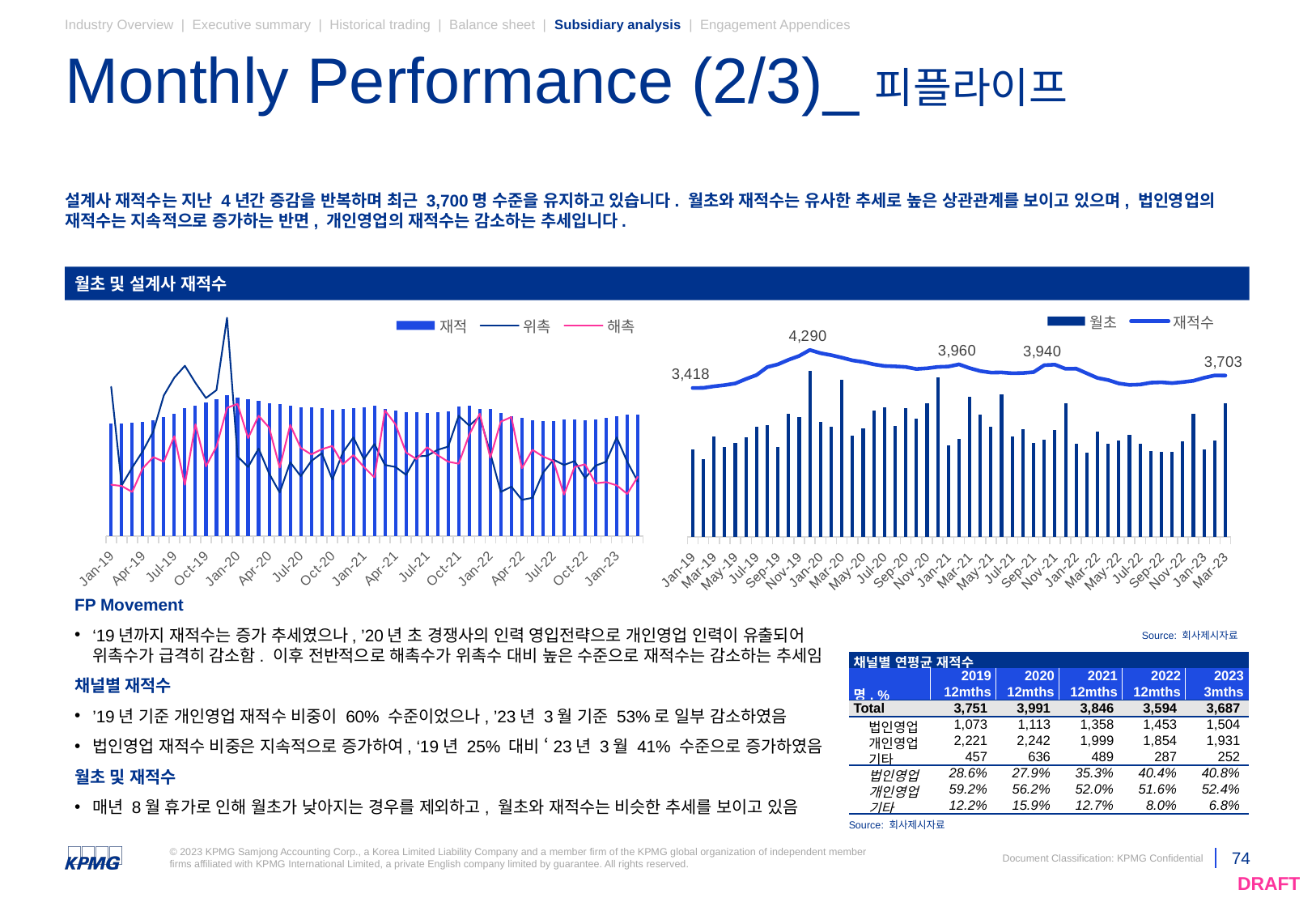

Industry Overview  |  Executive summary  |  Historical trading  |  Balance sheet  |  Subsidiary analysis  |  Engagement Appendices
# Monthly Performance (2/3)_피플라이프
설계사 재적수는 지난 4년간 증감을 반복하며 최근 3,700명 수준을 유지하고 있습니다. 월초와 재적수는 유사한 추세로 높은 상관관계를 보이고 있으며, 법인영업의 재적수는 지속적으로 증가하는 반면, 개인영업의 재적수는 감소하는 추세입니다.
월초 및 설계사 재적수

### Chart

| Category | 월초 | 재적수 |
|---|---|---|
| 43466 | 1557.635605 | 3418.0 |
| 43497 | 1386.152724 | 3420.0 |
| 43525 | 1786.9356659999999 | 3457.0 |
| 43556 | 1611.681721 | 3484.0 |
| 43586 | 1681.185466 | 3523.0 |
| 43617 | 1784.0900219999999 | 3624.0 |
| 43647 | 1964.5914810000002 | 3716.0 |
| 43678 | 1990.543971 | 3897.0 |
| 43709 | 1607.173667 | 3960.0 |
| 43739 | 2193.488092 | 4065.0 |
| 43770 | 2133.735139 | 4153.0 |
| 43800 | 2961.526406 | 4290.0 |
| 43831 | 2053.984782 | 4217.0 |
| 43862 | 1963.4430049999996 | 4172.0 |
| 43891 | 2805.327028 | 4115.0 |
| 43922 | 1801.2293019999997 | 4051.0 |
| 43952 | 1944.318253 | 4015.0 |
| 43983 | 2256.200913 | 3960.0 |
| 44013 | 2314.310926 | 3923.0 |
| 44044 | 1975.0929300000003 | 3914.0 |
| 44075 | 2297.063905 | 3900.0 |
| 44105 | 2115.989345 | 3854.0 |
| 44136 | 2383.442948 | 3870.0 |
| 44166 | 2852.352925 | 3901.0 |
| 44197 | 1636.1722280000001 | 3910.0 |
| 44228 | 1756.404572 | 3960.0 |
| 44256 | 2500.348567 | 3873.0 |
| 44287 | 2183.303969 | 3807.0 |
| 44317 | 1959.958509 | 3771.0 |
| 44348 | 2549.722726 | 3775.0 |
| 44378 | 1800.80471 | 3756.0 |
| 44409 | 1924.5992889999998 | 3762.0 |
| 44440 | 1679.137928 | 3782.0 |
| 44470 | 1733.0719130000002 | 3940.0 |
| 44501 | 1915.7849939999996 | 3953.0 |
| 44531 | 2386.5834099999997 | 3858.0 |
| 44562 | 1665.895501 | 3861.0 |
| 44593 | 1503.854362 | 3754.0 |
| 44621 | 1878.9451660000002 | 3648.0 |
| 44652 | 1659.1727 | 3600.0 |
| 44682 | 1714.5272619999996 | 3523.0 |
| 44713 | 1820.3374830000002 | 3489.0 |
| 44743 | 1667.9172599999997 | 3497.0 |
| 44774 | 1537.958828 | 3540.0 |
| 44805 | 1525.5793550000003 | 3549.0 |
| 44835 | 1515.3101880000004 | 3530.0 |
| 44866 | 1701.155961 | 3553.0 |
| 44896 | 2192.6375620000003 | 3583.0 |
| 44927 | 1561.726889 | 3652.0 |
| 44958 | 1718.442642 | 3706.0 |
| 44986 | 2390.7263280000006 | 3703.0 |

### Chart

| Category | 재적 | 위촉 | 해촉 |
|---|---|---|---|
| 43466 | 3418.0 | 227.0 | 78.0 |
| 43497 | 3420.0 | 77.0 | 76.0 |
| 43525 | 3457.0 | 104.0 | 67.0 |
| 43556 | 3484.0 | 129.0 | 103.0 |
| 43586 | 3523.0 | 159.0 | 120.0 |
| 43617 | 3624.0 | 214.0 | 113.0 |
| 43647 | 3716.0 | 241.0 | 152.0 |
| 43678 | 3897.0 | 259.0 | 78.0 |
| 43709 | 3960.0 | 233.0 | 170.0 |
| 43739 | 4065.0 | 210.0 | 106.0 |
| 43770 | 4153.0 | 222.0 | 136.0 |
| 43800 | 4290.0 | 332.0 | 195.0 |
| 43831 | 4217.0 | 121.0 | 201.0 |
| 43862 | 4172.0 | 105.0 | 149.0 |
| 43891 | 4115.0 | 133.0 | 183.0 |
| 43922 | 4051.0 | 95.0 | 165.0 |
| 43952 | 4015.0 | 66.0 | 104.0 |
| 43983 | 3960.0 | 112.0 | 169.0 |
| 44013 | 3923.0 | 91.0 | 134.0 |
| 44044 | 3914.0 | 114.0 | 124.0 |
| 44075 | 3900.0 | 126.0 | 132.0 |
| 44105 | 3854.0 | 86.0 | 137.0 |
| 44136 | 3870.0 | 127.0 | 109.0 |
| 44166 | 3901.0 | 150.0 | 123.0 |
| 44197 | 3910.0 | 117.0 | 105.0 |
| 44228 | 3960.0 | 140.0 | 89.0 |
| 44256 | 3873.0 | 108.0 | 191.0 |
| 44287 | 3807.0 | 105.0 | 170.0 |
| 44317 | 3771.0 | 93.0 | 127.0 |
| 44348 | 3775.0 | 121.0 | 117.0 |
| 44378 | 3756.0 | 122.0 | 135.0 |
| 44409 | 3762.0 | 131.0 | 123.0 |
| 44440 | 3782.0 | 136.0 | 113.0 |
| 44470 | 3940.0 | 183.0 | 110.0 |
| 44501 | 3953.0 | 168.0 | 154.0 |
| 44531 | 3858.0 | 182.0 | 186.0 |
| 44562 | 3861.0 | 126.0 | 119.0 |
| 44593 | 3754.0 | 67.0 | 174.0 |
| 44621 | 3648.0 | 75.0 | 181.0 |
| 44652 | 3600.0 | 55.0 | 103.0 |
| 44682 | 3523.0 | 58.0 | 131.0 |
| 44713 | 3489.0 | 96.0 | 121.0 |
| 44743 | 3497.0 | 116.0 | 114.0 |
| 44774 | 3540.0 | 108.0 | 63.0 |
| 44805 | 3549.0 | 114.0 | 105.0 |
| 44835 | 3530.0 | 88.0 | 109.0 |
| 44866 | 3553.0 | 107.0 | 80.0 |
| 44896 | 3583.0 | 113.0 | 82.0 |
| 44927 | 3652.0 | 150.0 | 77.0 |
| 44958 | 3706.0 | 113.0 | 64.0 |
| 44986 | 3703.0 | 83.0 | 90.0 |
FP Movement
‘19년까지 재적수는 증가 추세였으나, ’20년 초 경쟁사의 인력 영입전략으로 개인영업 인력이 유출되어 위촉수가 급격히 감소함. 이후 전반적으로 해촉수가 위촉수 대비 높은 수준으로 재적수는 감소하는 추세임
채널별 재적수
’19년 기준 개인영업 재적수 비중이 60% 수준이었으나, ’23년 3월 기준 53%로 일부 감소하였음
법인영업 재적수 비중은 지속적으로 증가하여, ‘19년 25% 대비 ‘23년 3월 41% 수준으로 증가하였음
월초 및 재적수
매년 8월 휴가로 인해 월초가 낮아지는 경우를 제외하고, 월초와 재적수는 비슷한 추세를 보이고 있음
Source: 회사제시자료
| 채널별 연평균 재적수 |  |  |  |  |  |  |
| --- | --- | --- | --- | --- | --- | --- |
|  |  | 2019 | 2020 | 2021 | 2022 | 2023 |
| 명, % |  | 12mths | 12mths | 12mths | 12mths | 3mths |
| Total |  | 3,751 | 3,991 | 3,846 | 3,594 | 3,687 |
|  | 법인영업 | 1,073 | 1,113 | 1,358 | 1,453 | 1,504 |
|  | 개인영업 | 2,221 | 2,242 | 1,999 | 1,854 | 1,931 |
|  | 기타 | 457 | 636 | 489 | 287 | 252 |
|  | 법인영업 | 28.6% | 27.9% | 35.3% | 40.4% | 40.8% |
|  | 개인영업 | 59.2% | 56.2% | 52.0% | 51.6% | 52.4% |
|  | 기타 | 12.2% | 15.9% | 12.7% | 8.0% | 6.8% |
Source: 회사제시자료